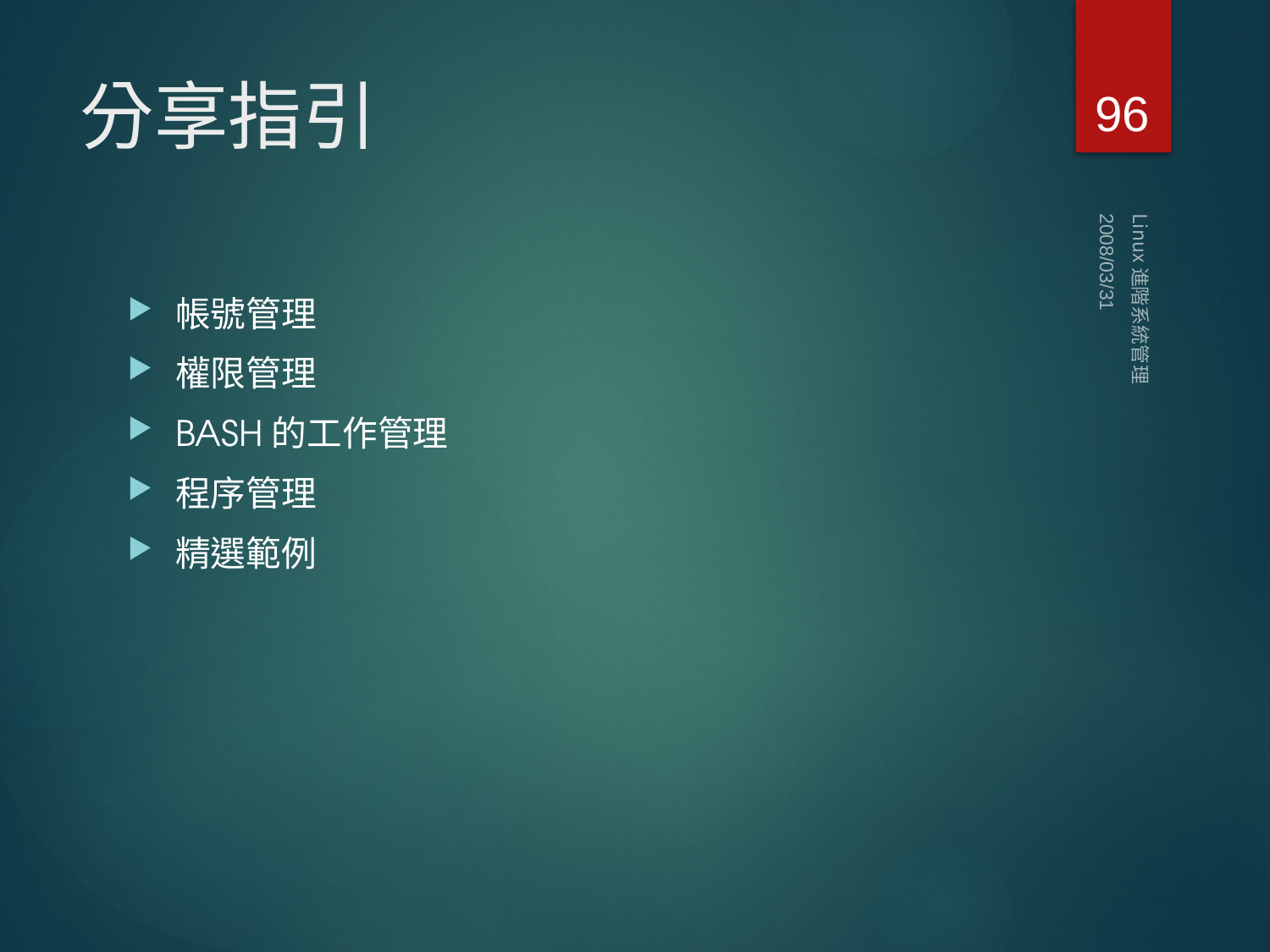

96
# 分享指引
2008/03/31
帳號管理
權限管理
BASH的工作管理
程序管理
精選範例
Linux 進階系統管理